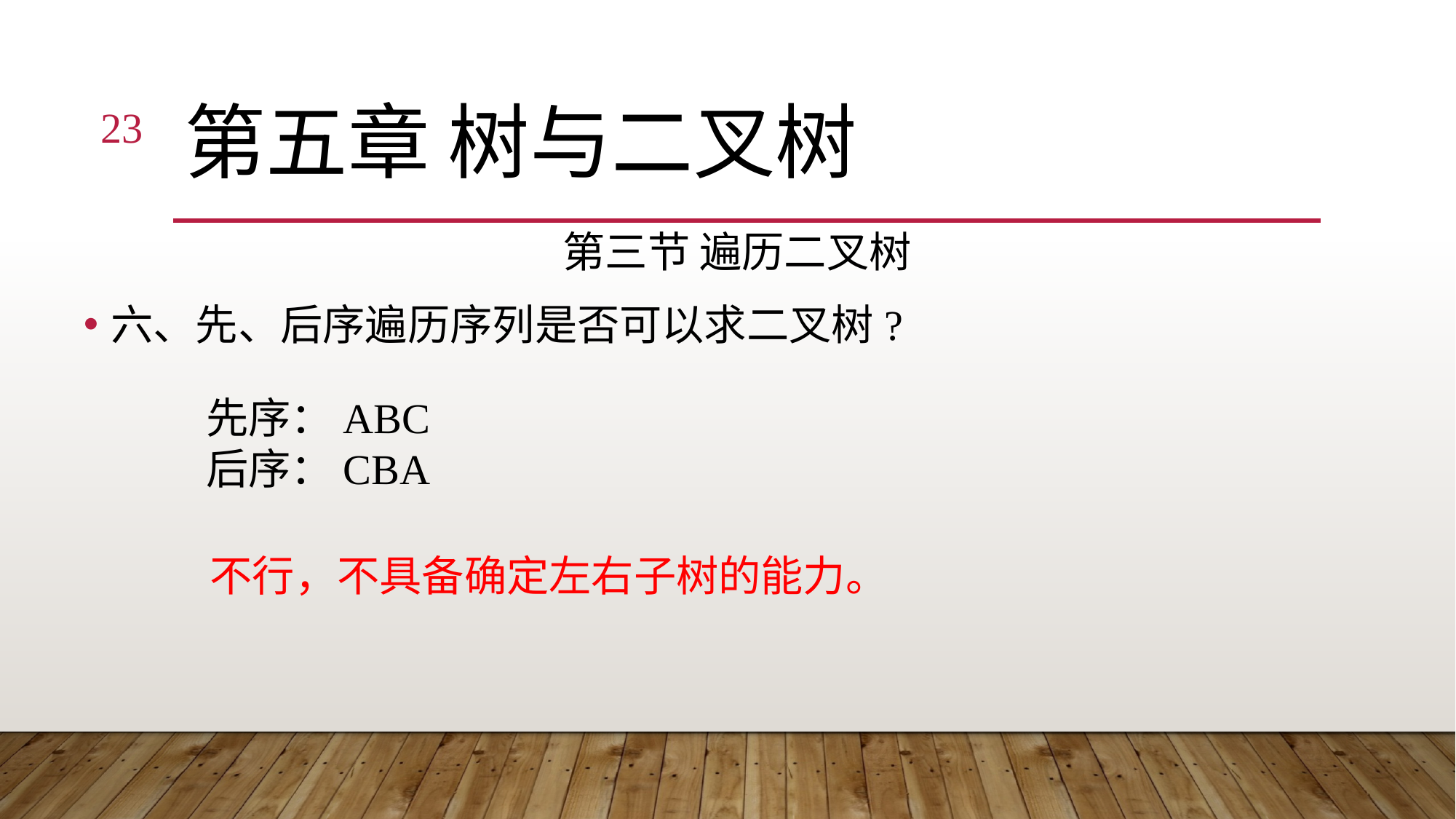

23
# 第五章 树与二叉树
第三节 遍历二叉树
六、先、后序遍历序列是否可以求二叉树?

先序：ABC
后序：CBA
不行，不具备确定左右子树的能力。